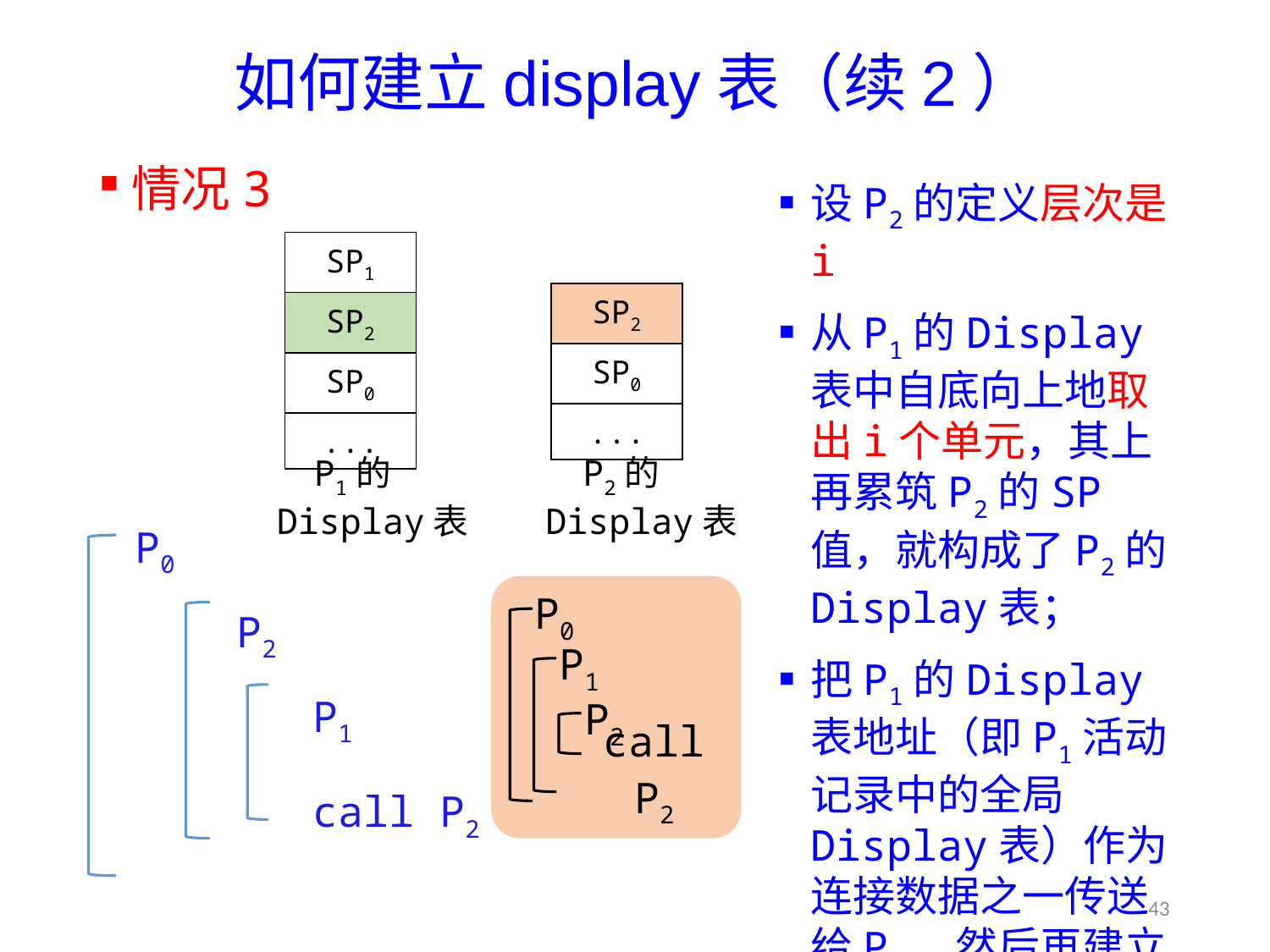

# 如何建立display表（续2）
情况3
设P2的定义层次是i
从P1的Display表中自底向上地取出i个单元，其上再累筑P2的SP值，就构成了P2的Display表；
把P1的Display表地址（即P1活动记录中的全局Display表）作为连接数据之一传送给P2，然后再建立P2的Display表。
| SP1 |
| --- |
| SP2 |
| SP0 |
| ... |
P1的Display表
| SP2 |
| --- |
| SP0 |
| ... |
P2的Display表
P0
    P2
       P1
       call P2

P0

P1

P2

call P2
43